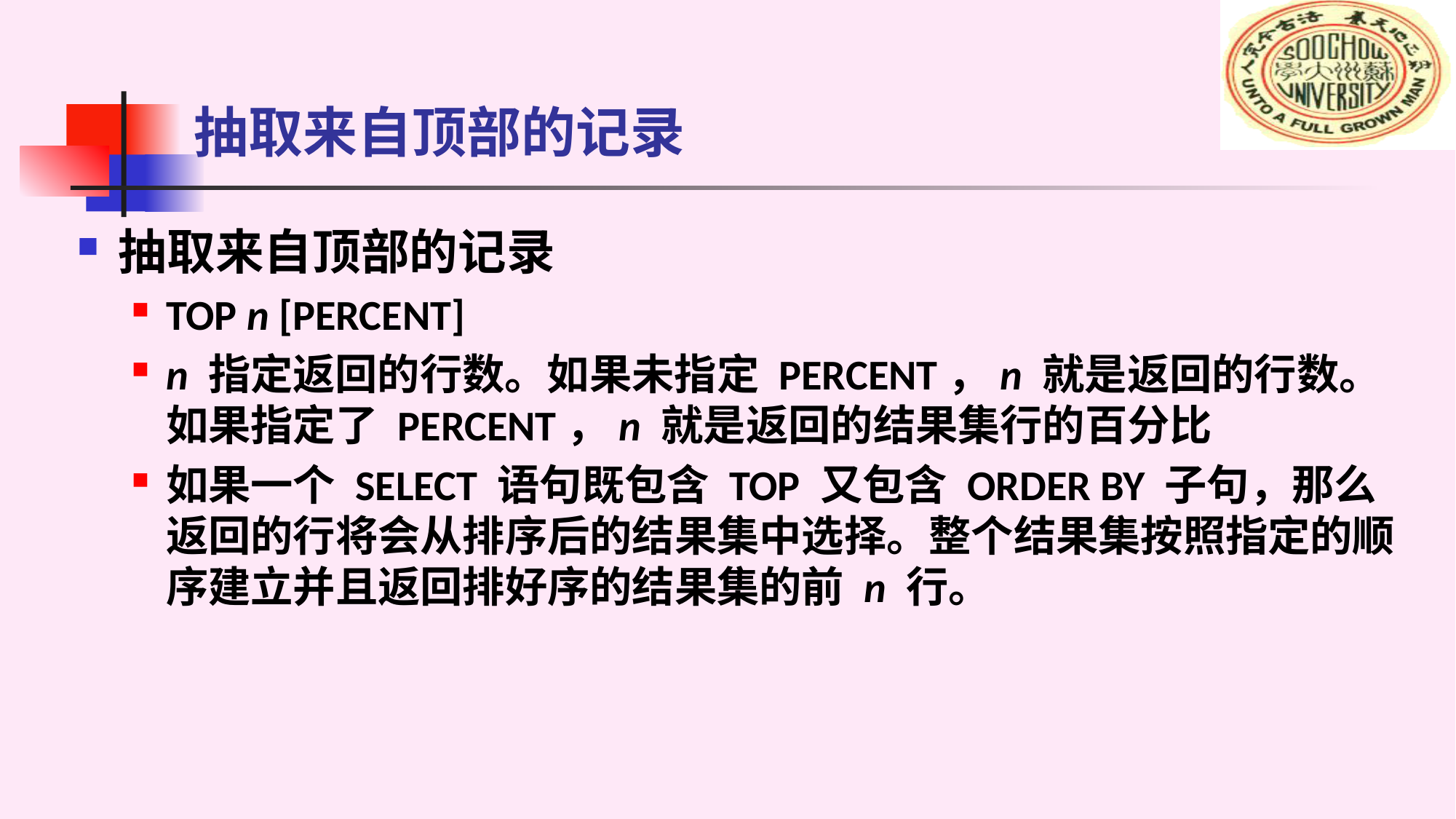

# 抽取来自顶部的记录
抽取来自顶部的记录
TOP n [PERCENT]
n 指定返回的行数。如果未指定 PERCENT，n 就是返回的行数。如果指定了 PERCENT，n 就是返回的结果集行的百分比
如果一个 SELECT 语句既包含 TOP 又包含 ORDER BY 子句，那么返回的行将会从排序后的结果集中选择。整个结果集按照指定的顺序建立并且返回排好序的结果集的前 n 行。